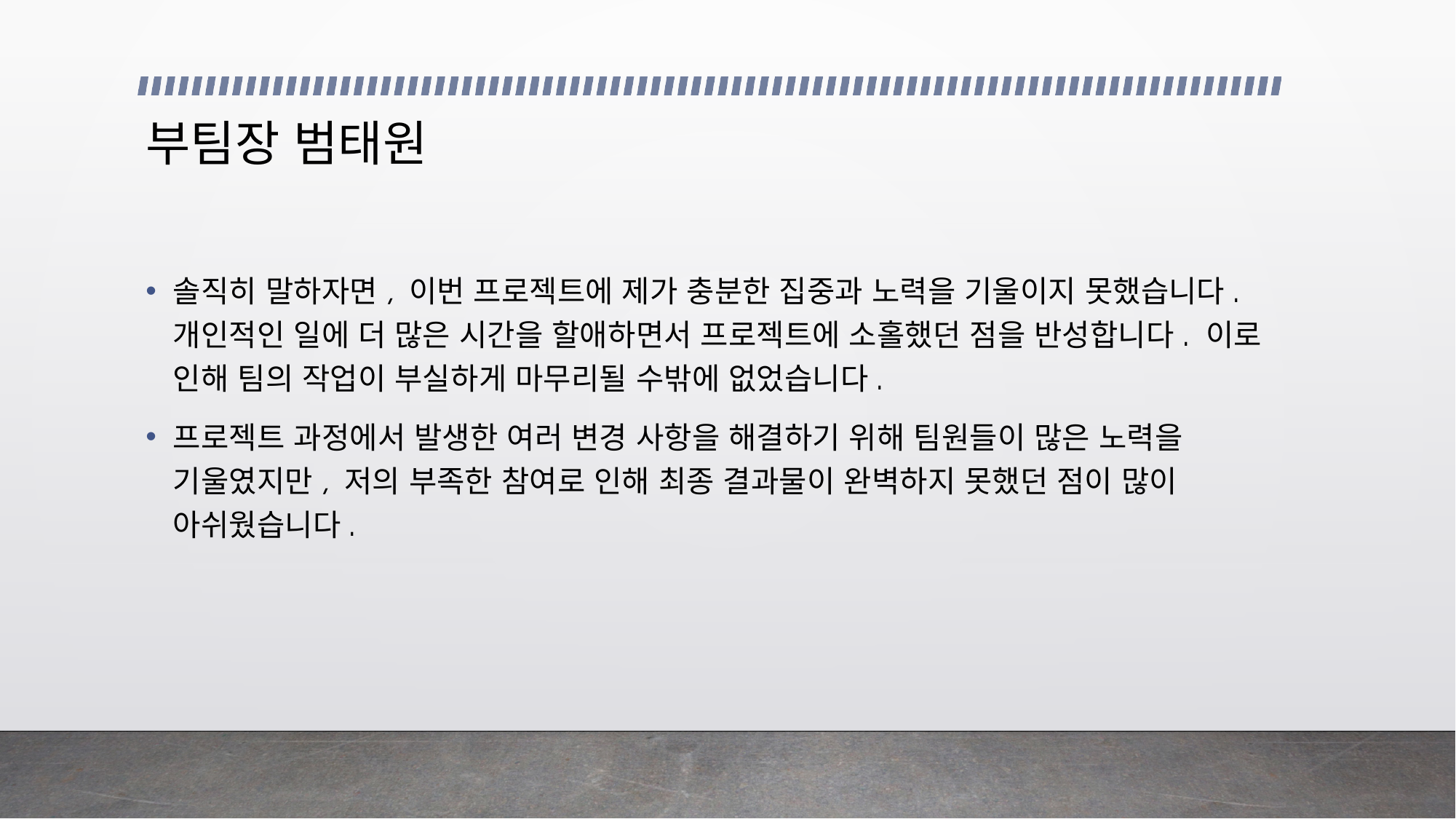

# 부팀장 범태원
솔직히 말하자면, 이번 프로젝트에 제가 충분한 집중과 노력을 기울이지 못했습니다. 개인적인 일에 더 많은 시간을 할애하면서 프로젝트에 소홀했던 점을 반성합니다. 이로 인해 팀의 작업이 부실하게 마무리될 수밖에 없었습니다.
프로젝트 과정에서 발생한 여러 변경 사항을 해결하기 위해 팀원들이 많은 노력을 기울였지만, 저의 부족한 참여로 인해 최종 결과물이 완벽하지 못했던 점이 많이    아쉬웠습니다.